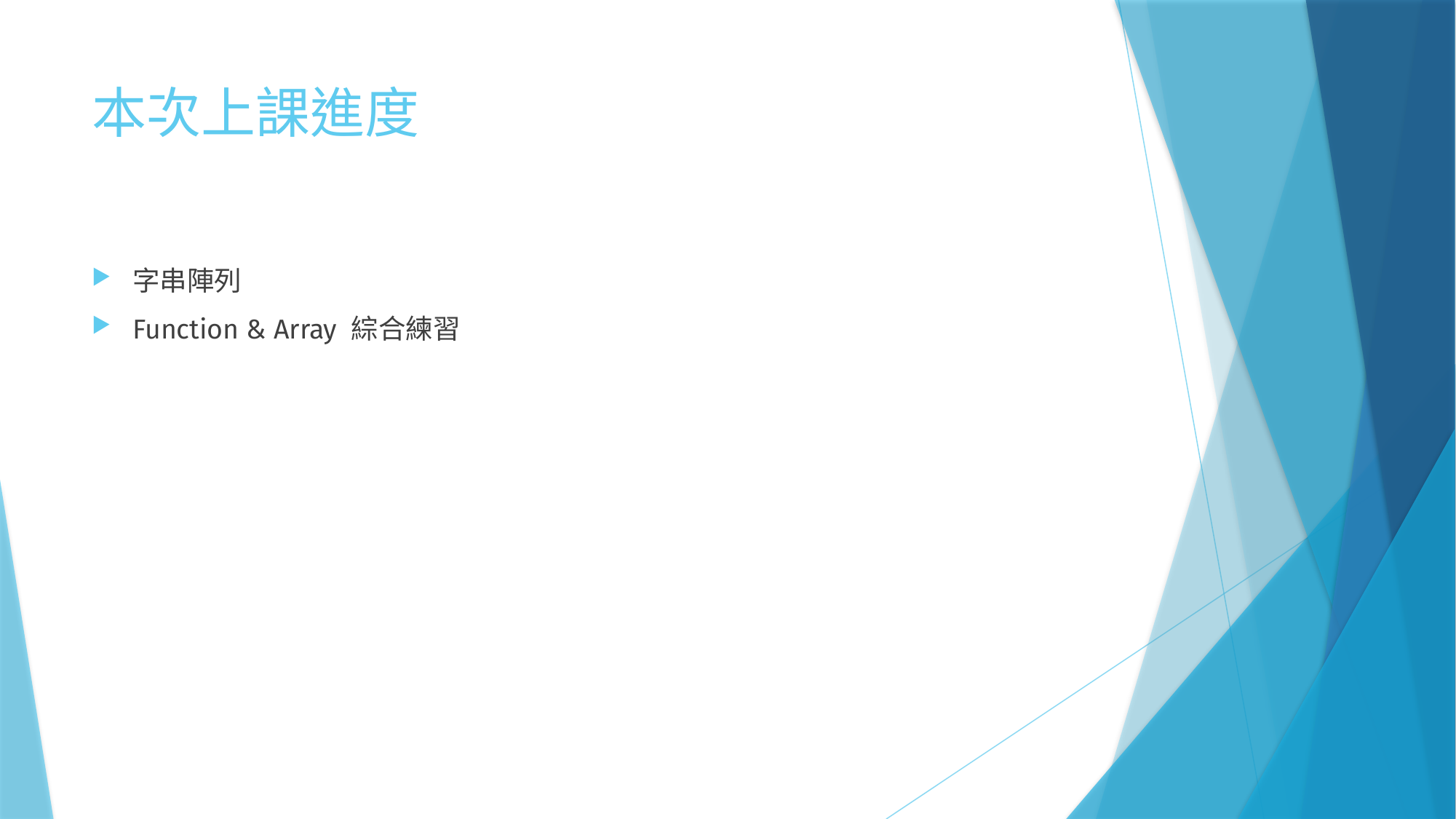

# 本次上課進度
字串陣列
Function & Array 綜合練習